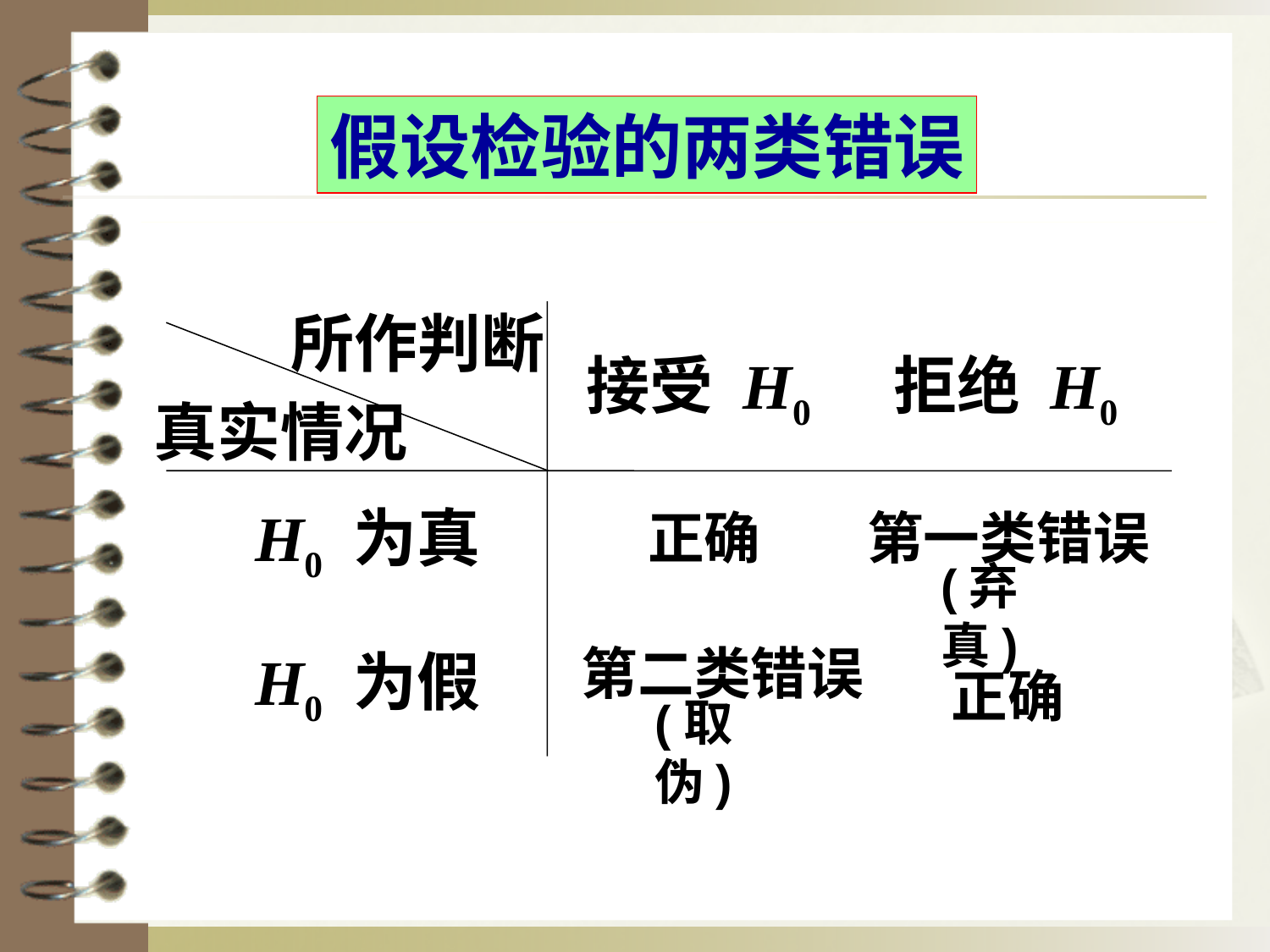

假设检验的两类错误
所作判断

接受 H0
拒绝 H0
真实情况

H0 为真
H0 为假
正确
第一类错误
(弃真)
第二类错误
(取伪)
正确